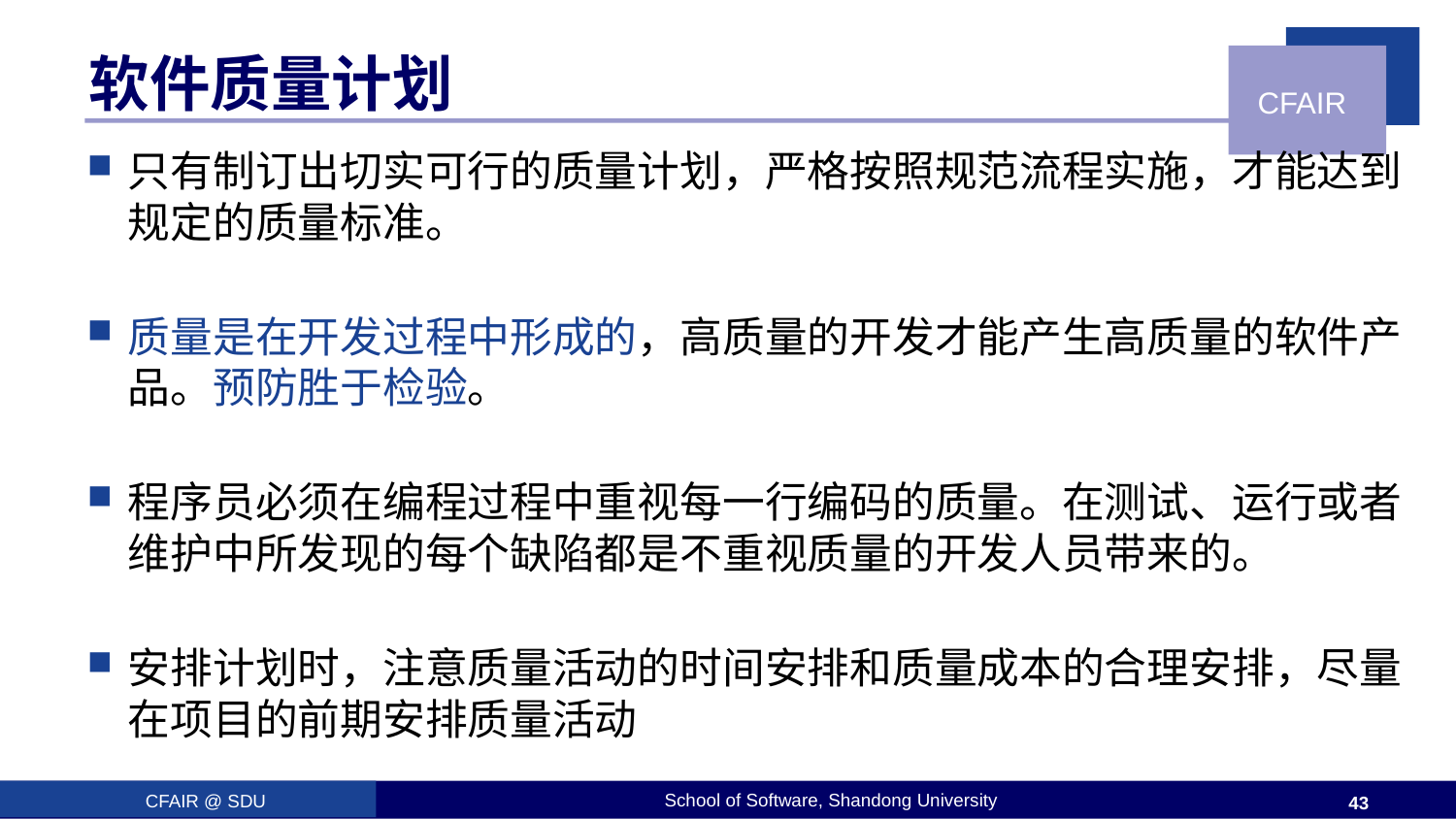

# 软件质量计划
只有制订出切实可行的质量计划，严格按照规范流程实施，才能达到规定的质量标准。

质量是在开发过程中形成的，高质量的开发才能产生高质量的软件产品。预防胜于检验。

程序员必须在编程过程中重视每一行编码的质量。在测试、运行或者维护中所发现的每个缺陷都是不重视质量的开发人员带来的。

安排计划时，注意质量活动的时间安排和质量成本的合理安排，尽量在项目的前期安排质量活动